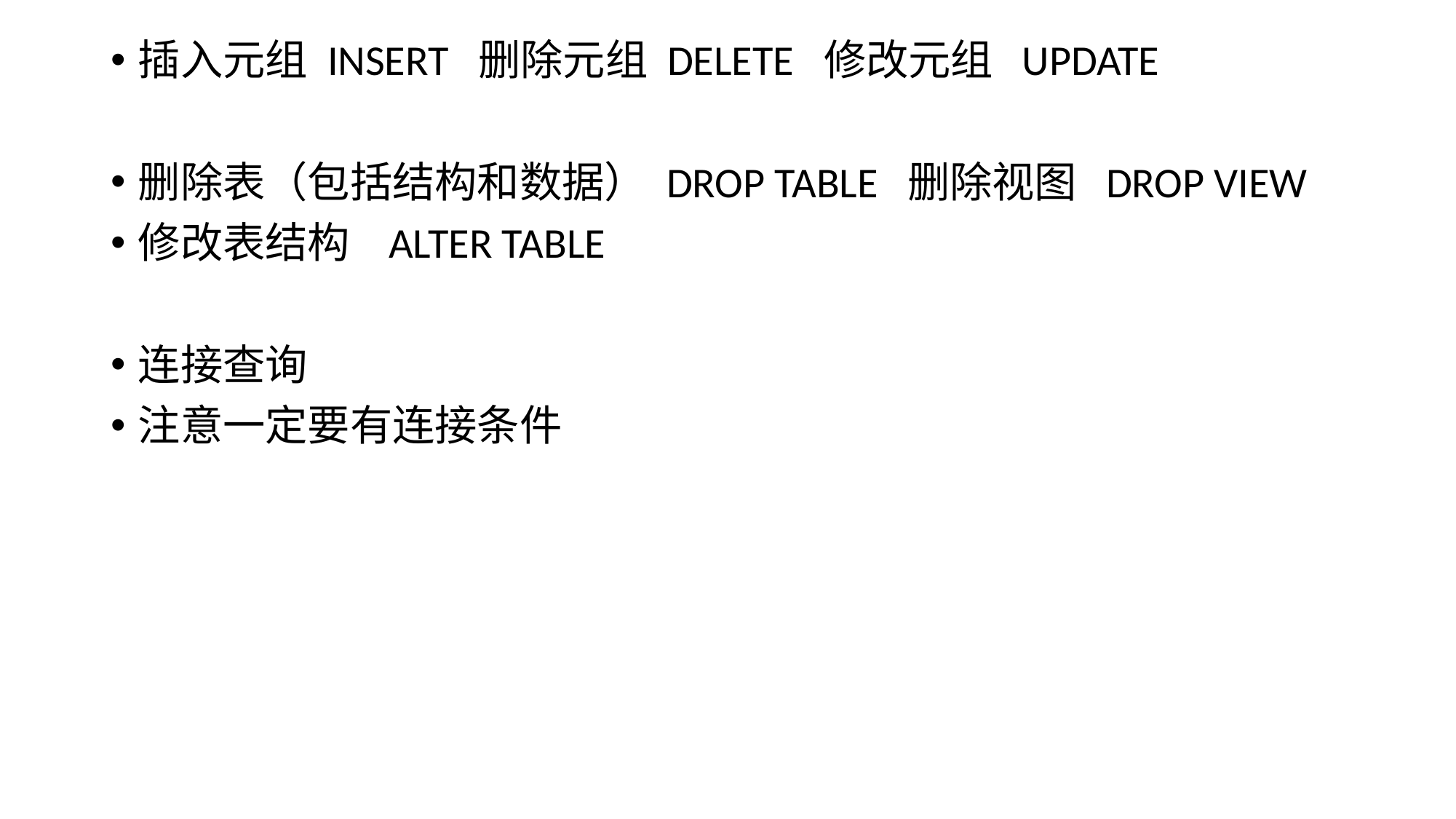

插入元组 INSERT  删除元组 DELETE  修改元组  UPDATE

删除表（包括结构和数据） DROP TABLE  删除视图  DROP VIEW
修改表结构   ALTER TABLE

连接查询
注意一定要有连接条件